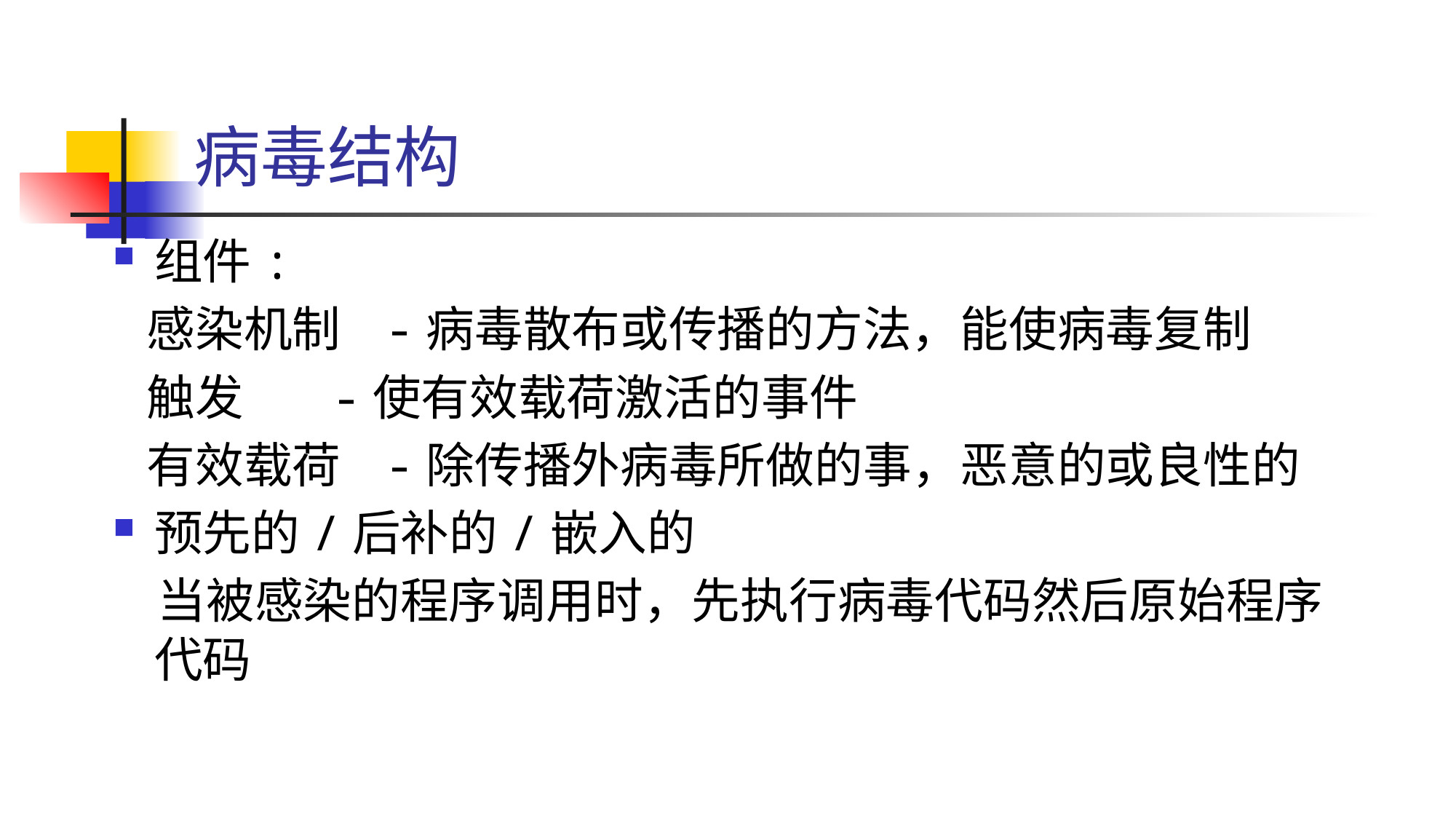

# 病毒结构
组件:
  感染机制   -病毒散布或传播的方法，能使病毒复制
  触发       -使有效载荷激活的事件
  有效载荷   -除传播外病毒所做的事，恶意的或良性的
预先的/后补的/嵌入的
   当被感染的程序调用时，先执行病毒代码然后原始程序代码